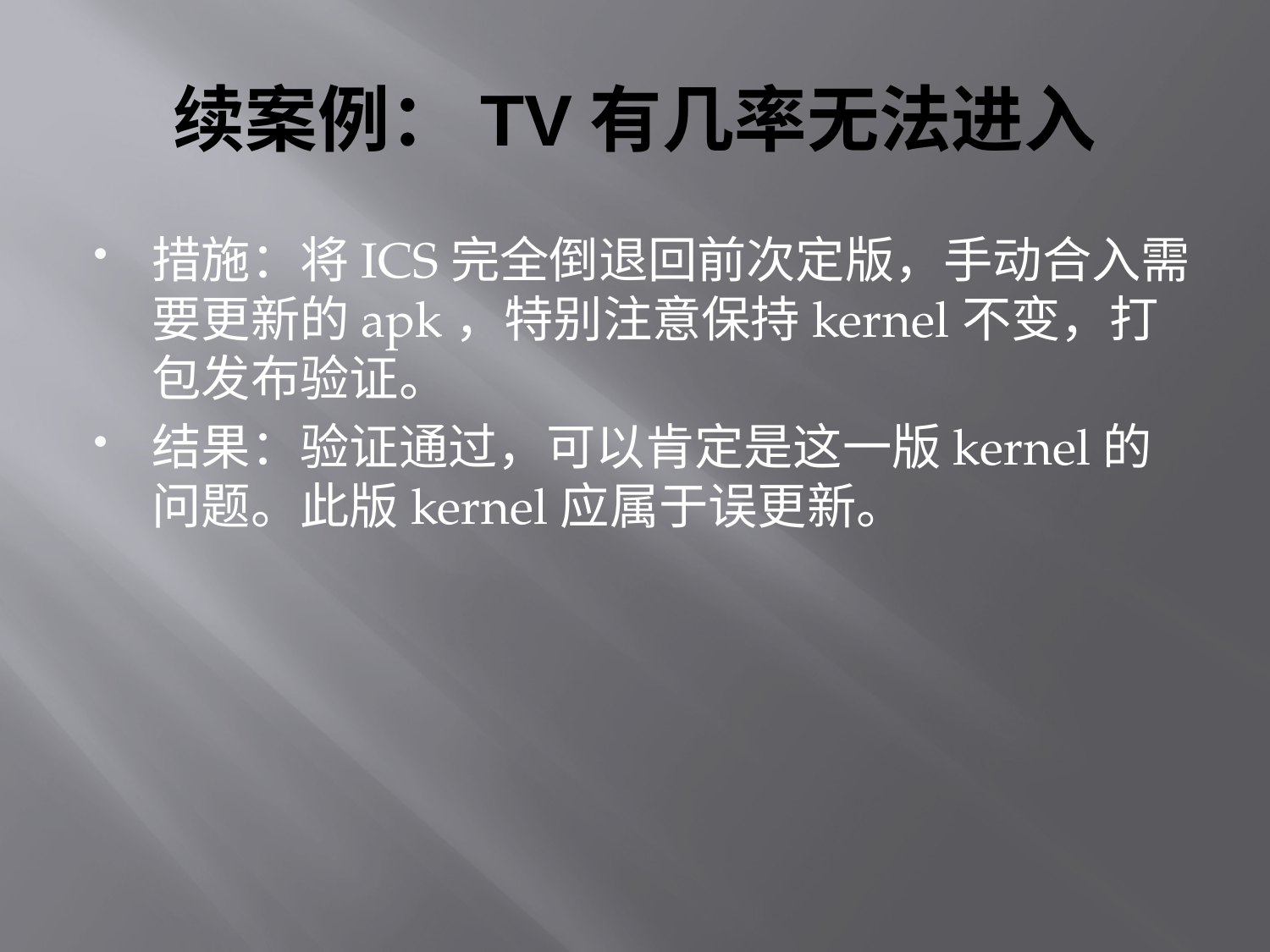

# 续案例：TV有几率无法进入
措施：将ICS完全倒退回前次定版，手动合入需要更新的apk，特别注意保持kernel不变，打包发布验证。
结果：验证通过，可以肯定是这一版kernel的问题。此版kernel应属于误更新。